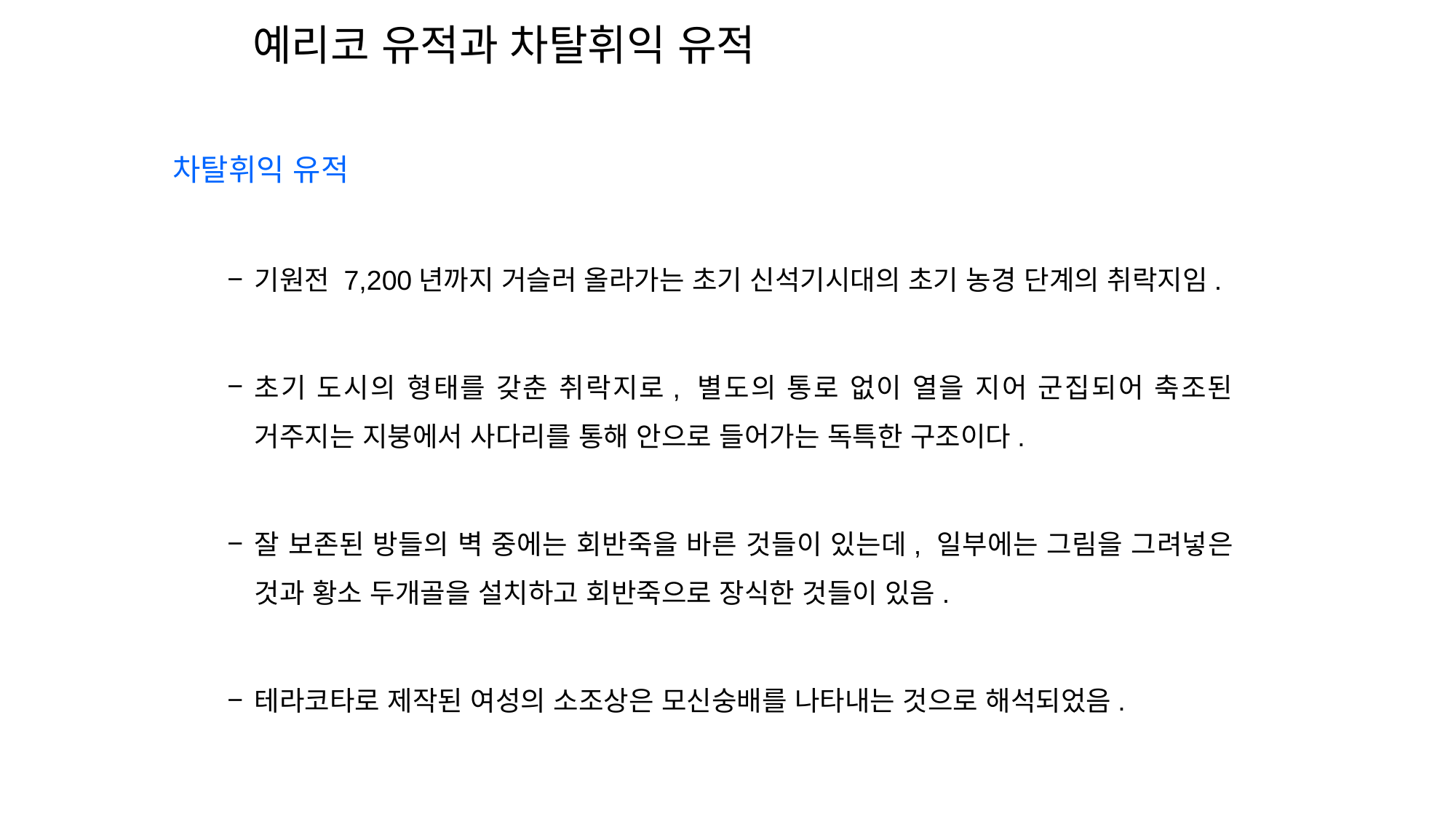

예리코 유적과 차탈휘익 유적
차탈휘익 유적

기원전 7,200년까지 거슬러 올라가는 초기 신석기시대의 초기 농경 단계의 취락지임.

초기 도시의 형태를 갖춘 취락지로, 별도의 통로 없이 열을 지어 군집되어 축조된 거주지는 지붕에서 사다리를 통해 안으로 들어가는 독특한 구조이다.

잘 보존된 방들의 벽 중에는 회반죽을 바른 것들이 있는데, 일부에는 그림을 그려넣은 것과 황소 두개골을 설치하고 회반죽으로 장식한 것들이 있음.

테라코타로 제작된 여성의 소조상은 모신숭배를 나타내는 것으로 해석되었음.